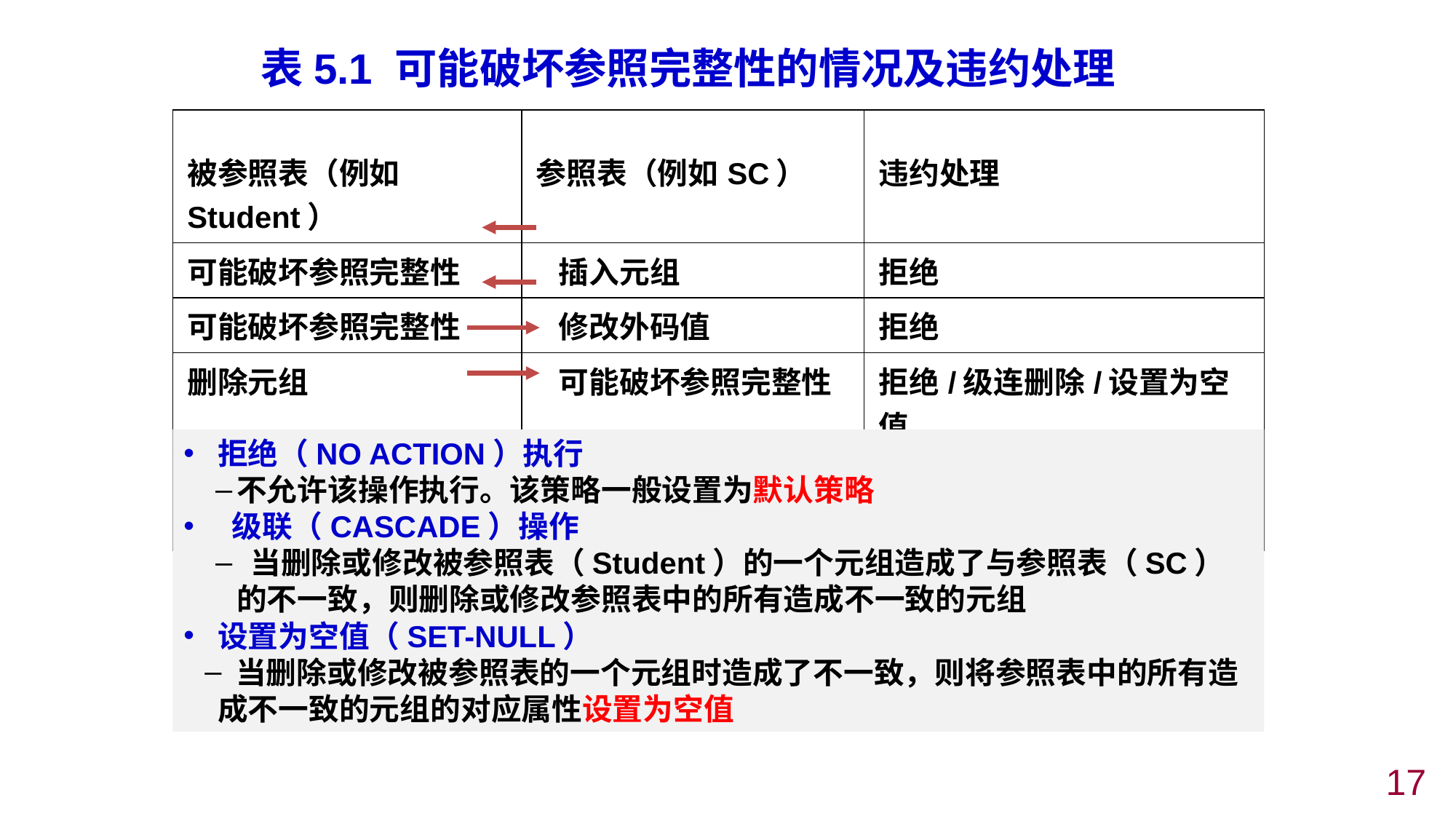

表5.1 可能破坏参照完整性的情况及违约处理
| 被参照表（例如Student） | 参照表（例如SC） | 违约处理 |
| --- | --- | --- |
| 可能破坏参照完整性 | 插入元组 | 拒绝 |
| 可能破坏参照完整性 | 修改外码值 | 拒绝 |
| 删除元组 | 可能破坏参照完整性 | 拒绝/级连删除/设置为空值 |
| 修改主码值 | 可能破坏参照完整性 | 拒绝/级连修改/设置为空值 |
拒绝（NO ACTION）执行
不允许该操作执行。该策略一般设置为默认策略
 级联（CASCADE）操作
 当删除或修改被参照表（Student）的一个元组造成了与参照表（SC）的不一致，则删除或修改参照表中的所有造成不一致的元组
设置为空值（SET-NULL）
 当删除或修改被参照表的一个元组时造成了不一致，则将参照表中的所有造成不一致的元组的对应属性设置为空值
17